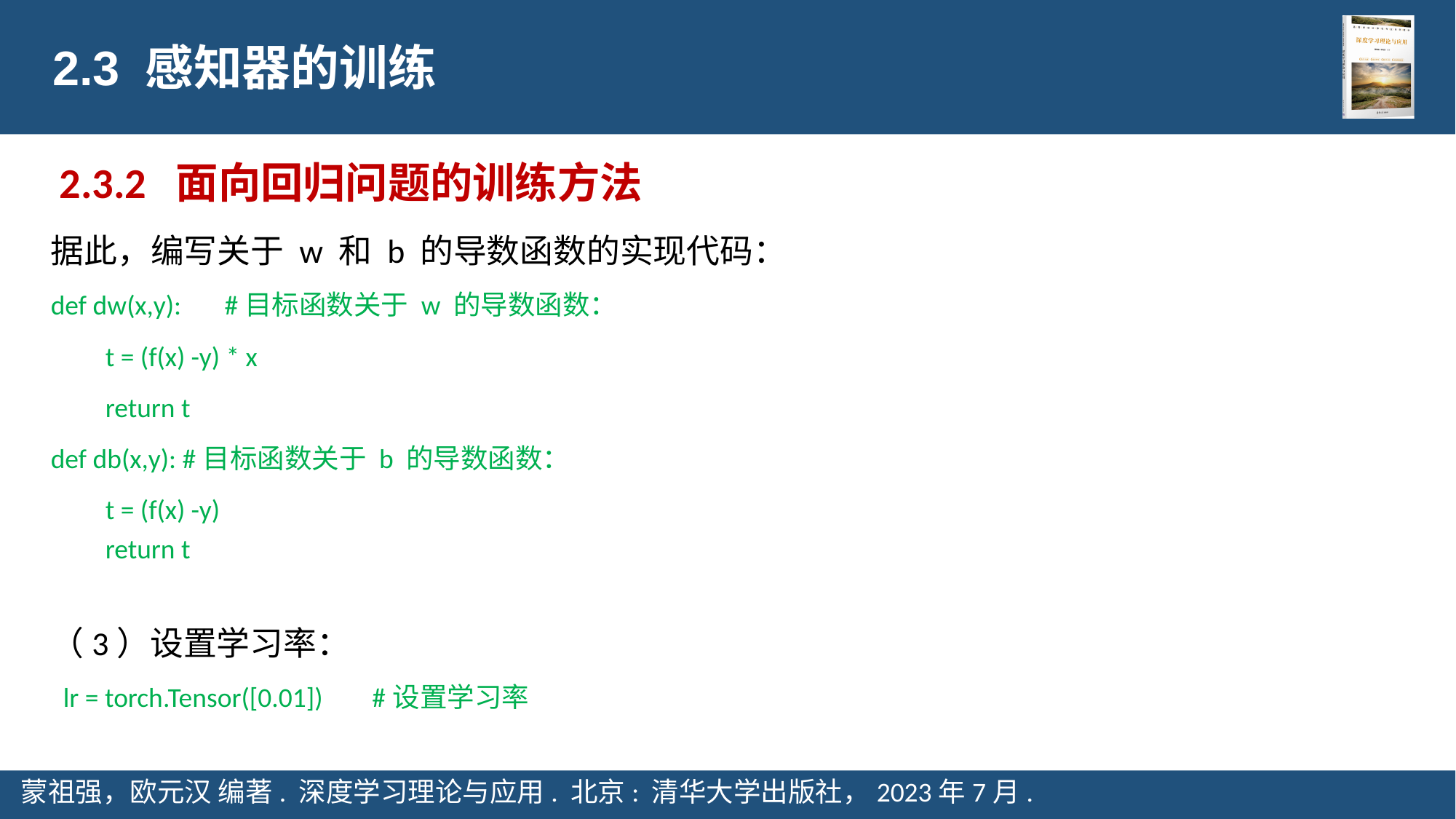

2.3 感知器的训练
2.3.2  面向回归问题的训练方法
据此，编写关于 w 和 b 的导数函数的实现代码：
def dw(x,y):       #目标函数关于 w 的导数函数：
t = (f(x) -y) * x
return t
def db(x,y): #目标函数关于 b 的导数函数：
t = (f(x) -y)
return t

（3）设置学习率：
  lr = torch.Tensor([0.01])        #设置学习率